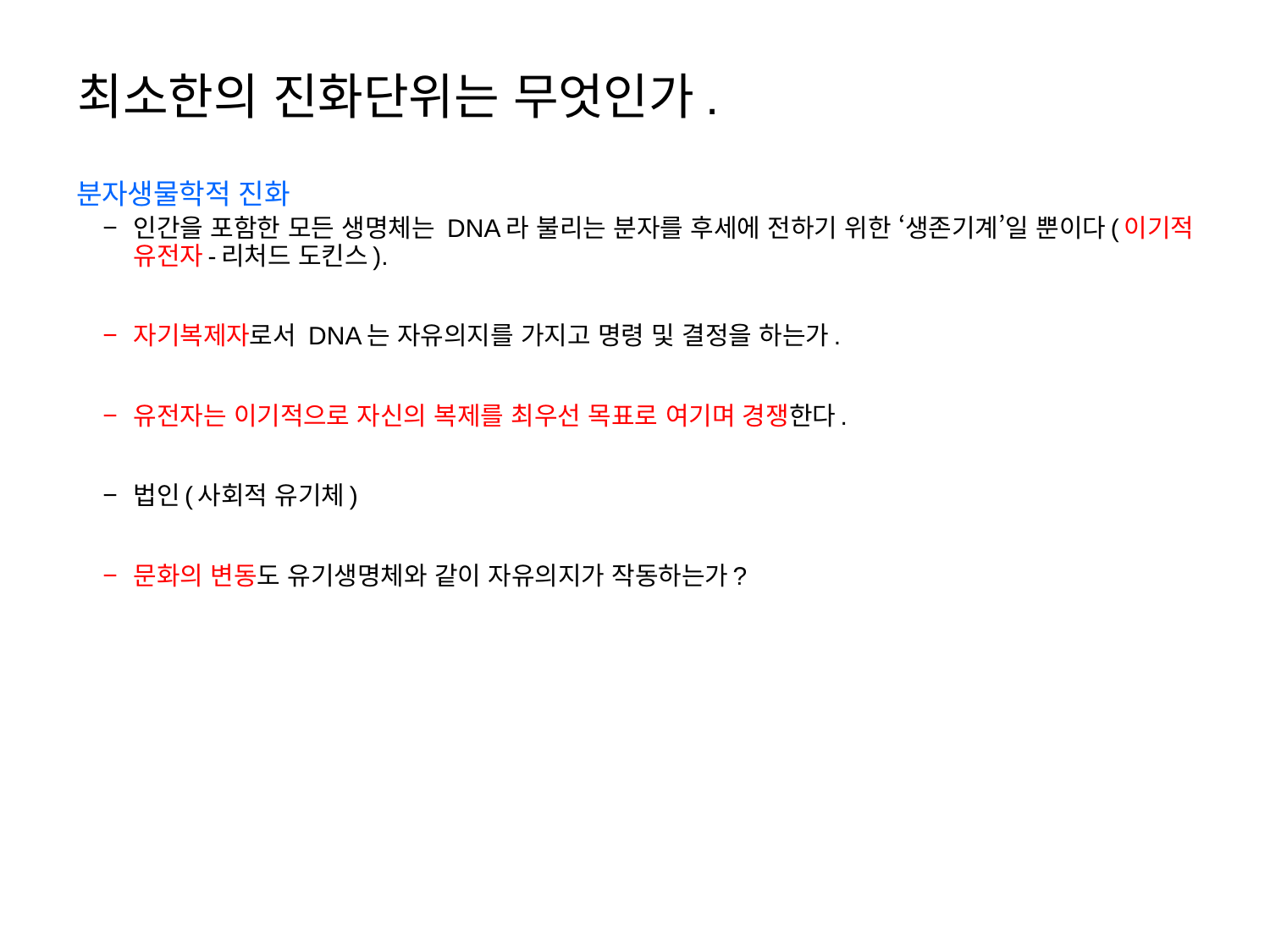

# 최소한의 진화단위는 무엇인가.
분자생물학적 진화
인간을 포함한 모든 생명체는 DNA라 불리는 분자를 후세에 전하기 위한 ‘생존기계’일 뿐이다(이기적 유전자-리처드 도킨스).

자기복제자로서 DNA는 자유의지를 가지고 명령 및 결정을 하는가.

유전자는 이기적으로 자신의 복제를 최우선 목표로 여기며 경쟁한다.

법인(사회적 유기체)

문화의 변동도 유기생명체와 같이 자유의지가 작동하는가?